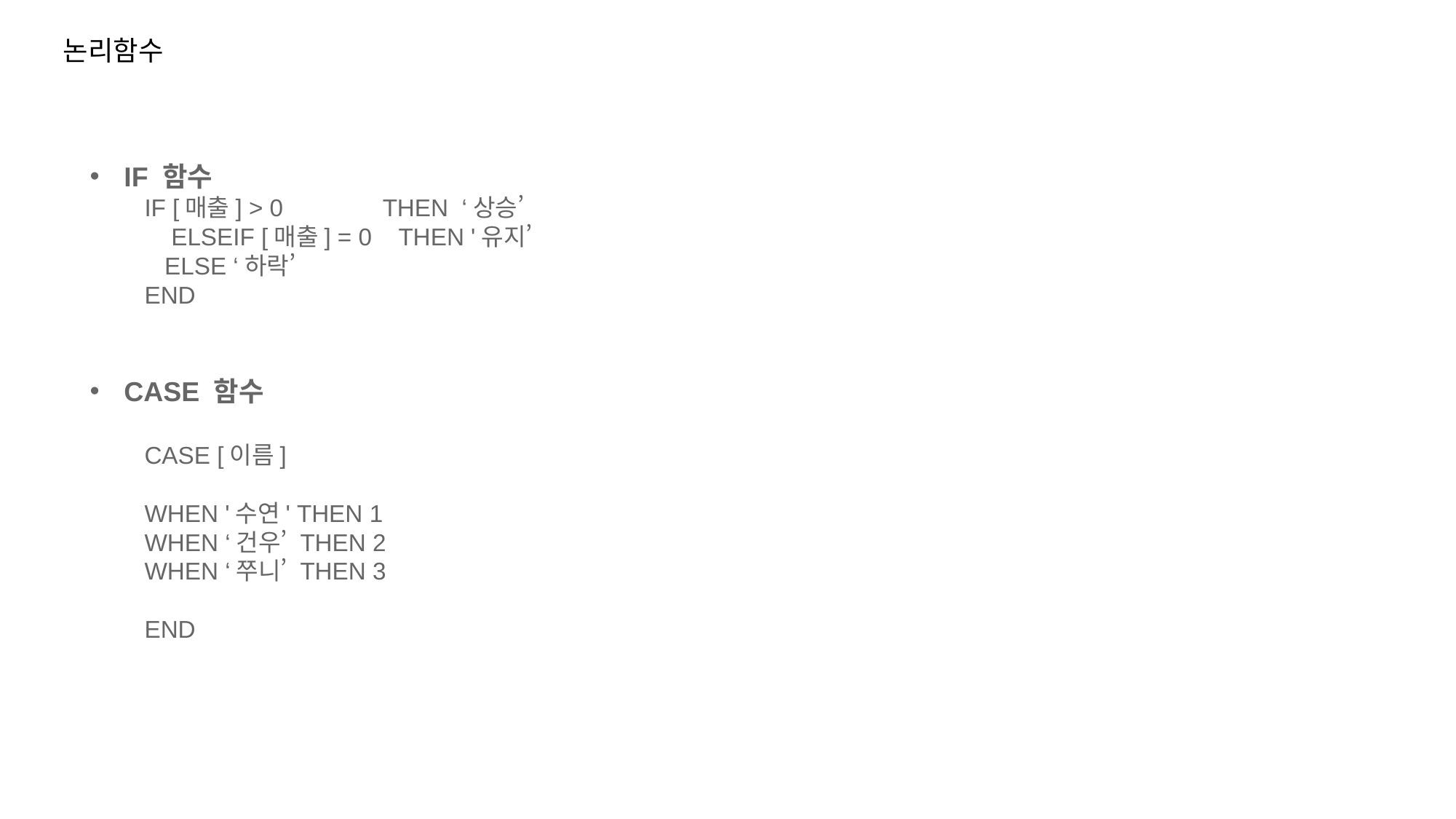

논리함수
IF 함수
IF [매출] > 0  	   THEN  ‘상승’
    ELSEIF [매출] = 0    THEN '유지’
   ELSE ‘하락’
END

CASE 함수

CASE [이름]

WHEN '수연' THEN 1
WHEN ‘건우’ THEN 2
WHEN ‘쭈니’ THEN 3

END